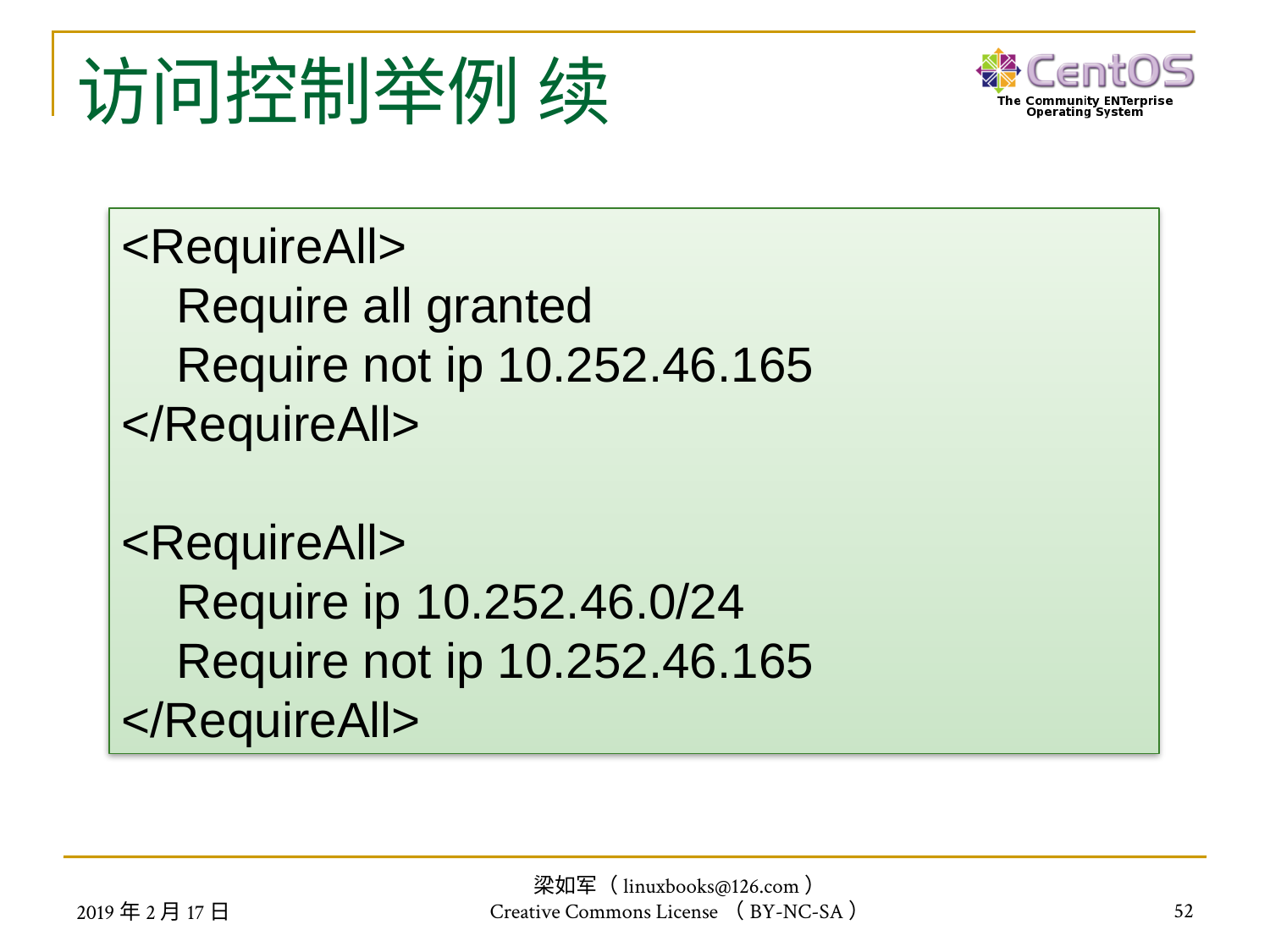

# 访问控制举例 续
<RequireAll>
    Require all granted
    Require not ip 10.252.46.165
</RequireAll>

<RequireAll>
    Require ip 10.252.46.0/24
    Require not ip 10.252.46.165
</RequireAll>

梁如军（linuxbooks@126.com）
Creative Commons License（BY-NC-SA）
2019年2月17日
52